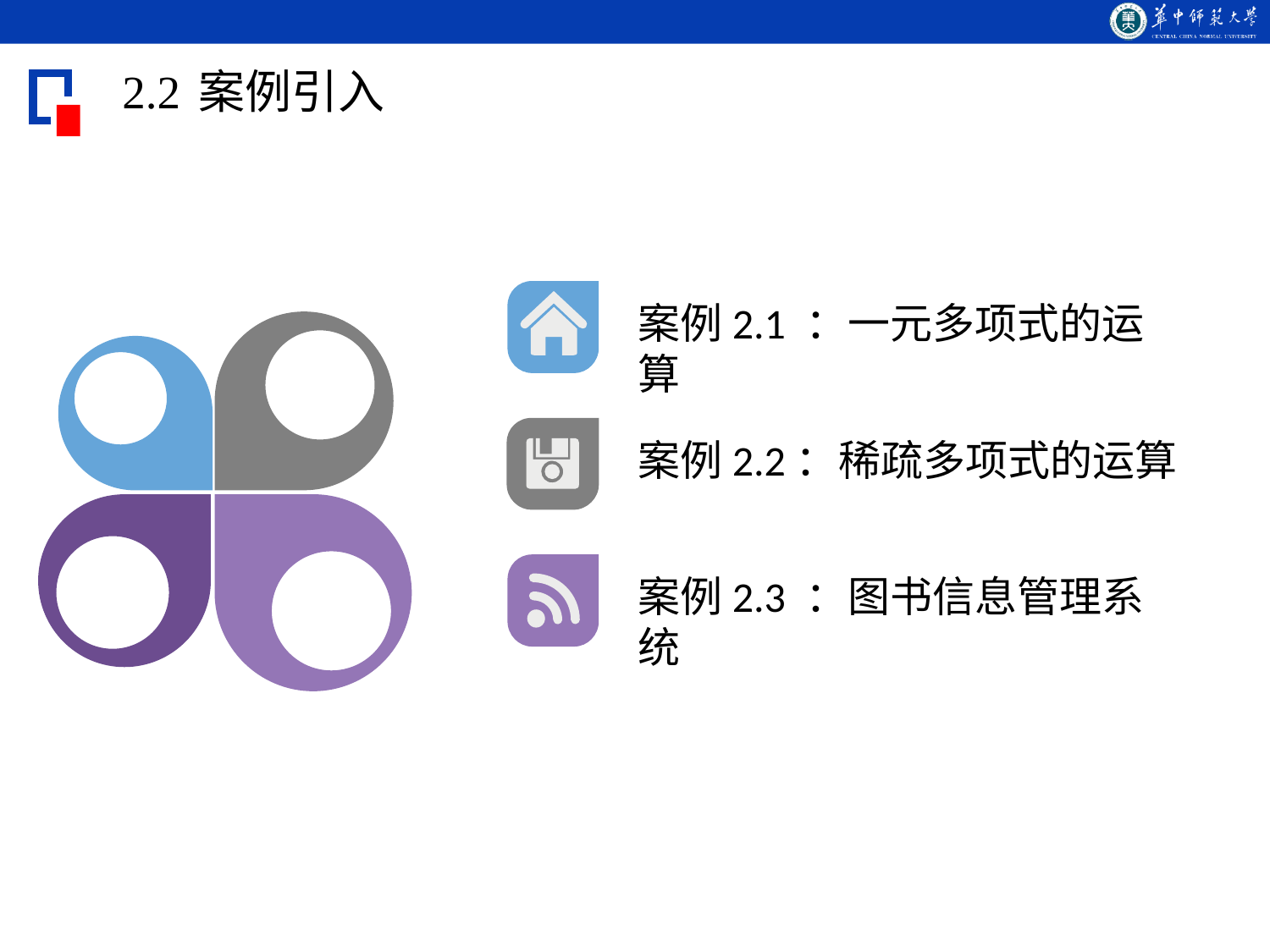

# 2.2 案例引入

案例2.1 ：一元多项式的运算

案例2.2：稀疏多项式的运算

案例2.3 ：图书信息管理系统